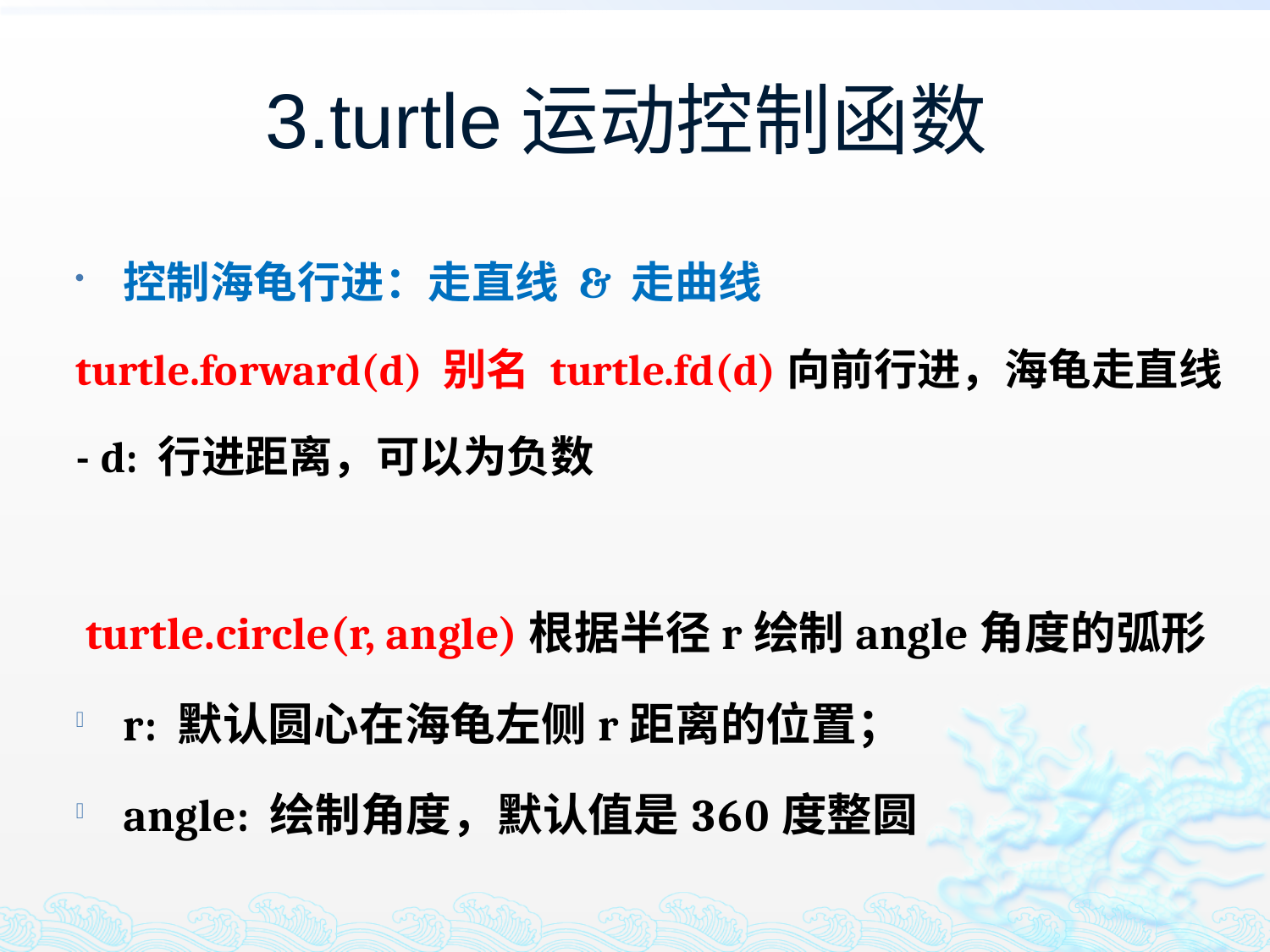

# 3.turtle运动控制函数
控制海龟行进：走直线 & 走曲线
turtle.forward(d) 别名 turtle.fd(d)向前行进，海龟走直线
- d: 行进距离，可以为负数

 turtle.circle(r, angle)根据半径r绘制angle角度的弧形
r: 默认圆心在海龟左侧r距离的位置；
angle: 绘制角度，默认值是360度整圆